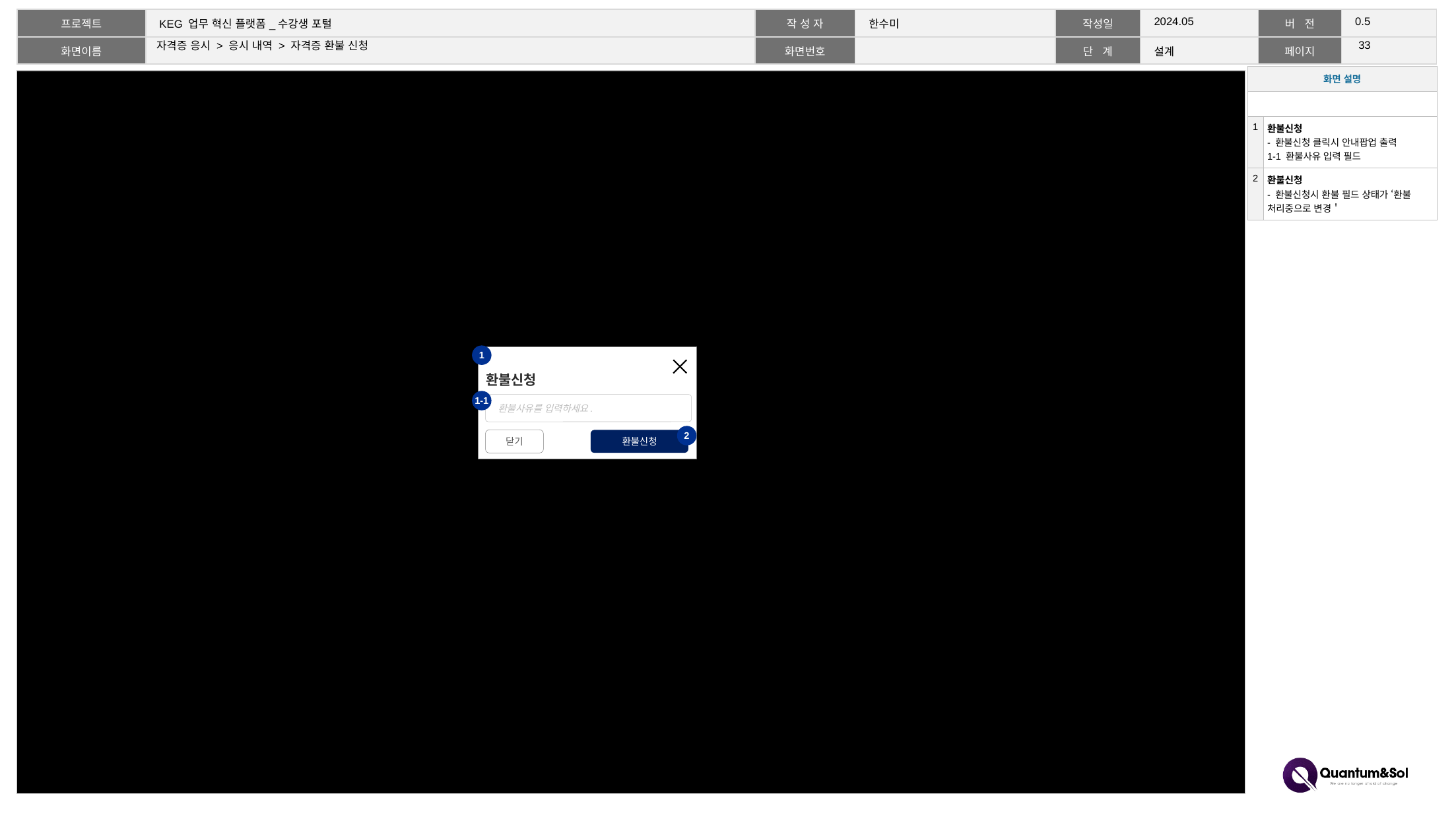

33

# 자격증 응시 > 응시 내역 > 자격증 환불 신청
| 화면 설명 |  |
| --- | --- |
|  |  |
| 1 | 환불신청 - 환불신청 클릭시 안내팝업 출력 1-1 환불사유 입력 필드 |
| 2 | 환불신청 - 환불신청시 환불 필드 상태가 ‘환불 처리중으로 변경＇ |
1

환불신청

1-1
환불사유를 입력하세요.
2
닫기
환불신청